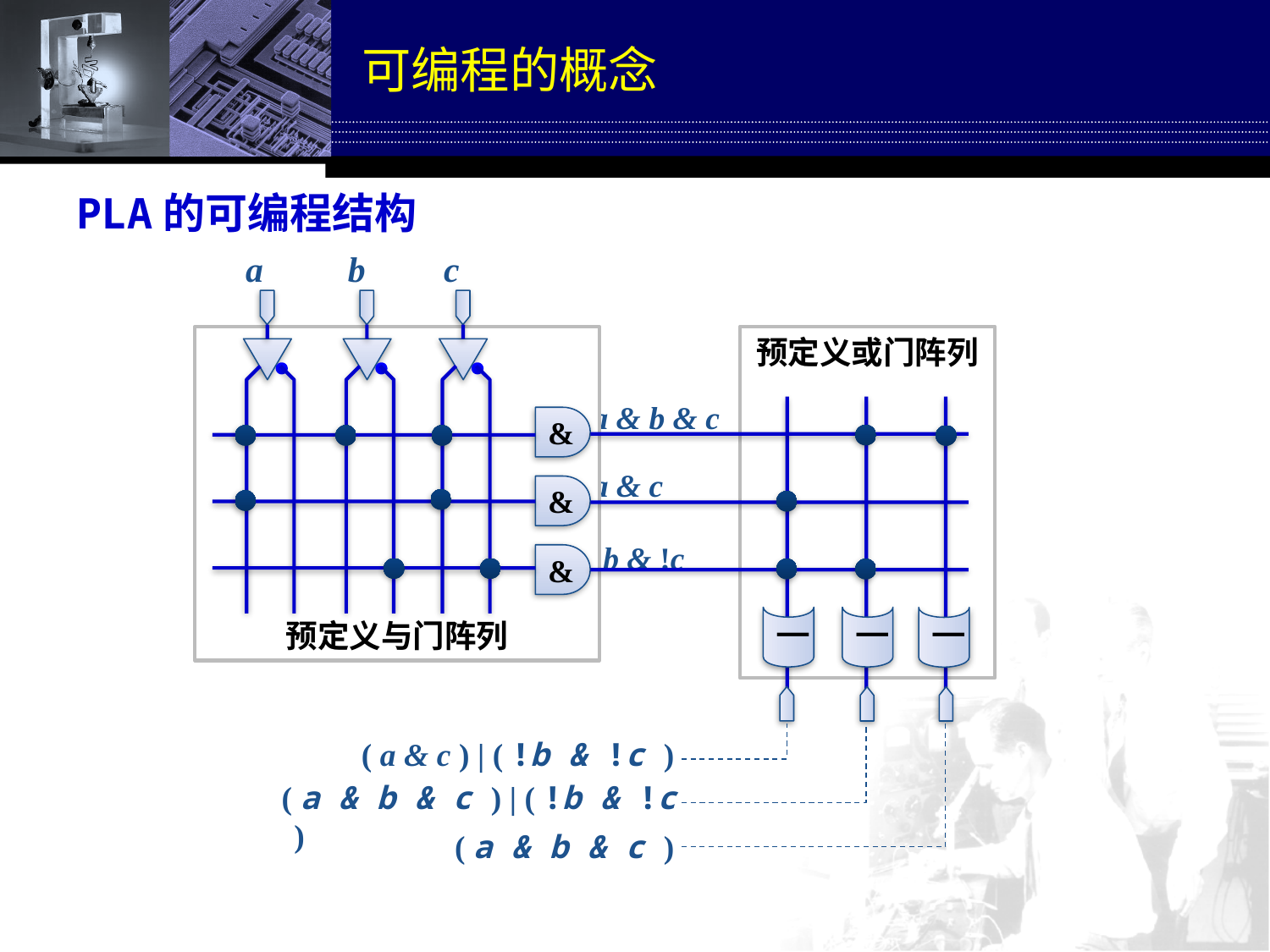

# 可编程的概念
PLA的可编程结构
a
b
c

预定义与门阵列
预定义或门阵列

&

&

&

|
|
|

a & b & c

a & c

!b & !c

( a & b & c ) | ( !b & !c )

( a & c ) | ( !b & !c )

( a & b & c )